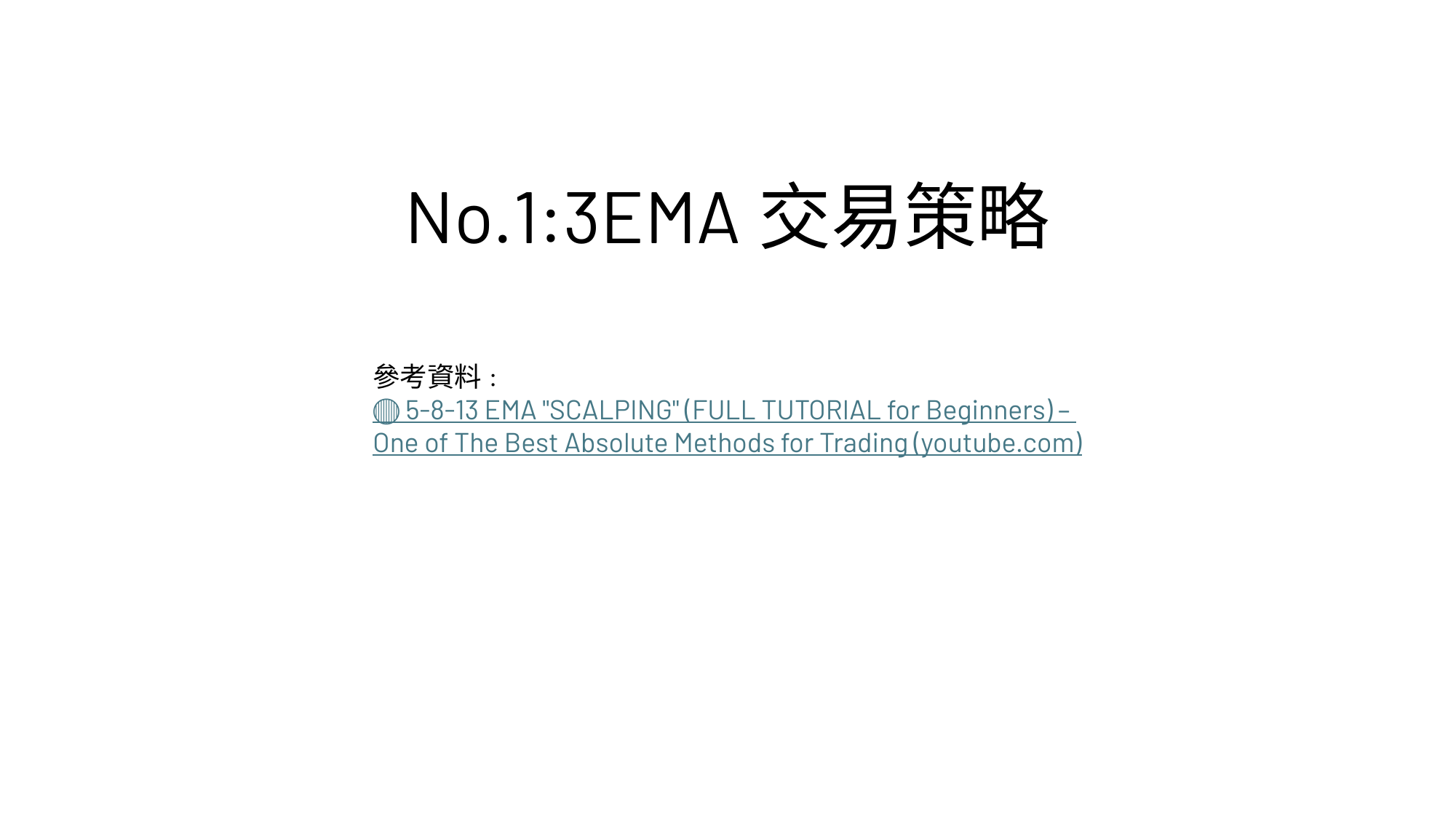

No.1:3EMA交易策略
參考資料:
🔴 5-8-13 EMA "SCALPING" (FULL TUTORIAL for Beginners) –
One of The Best Absolute Methods for Trading (youtube.com)